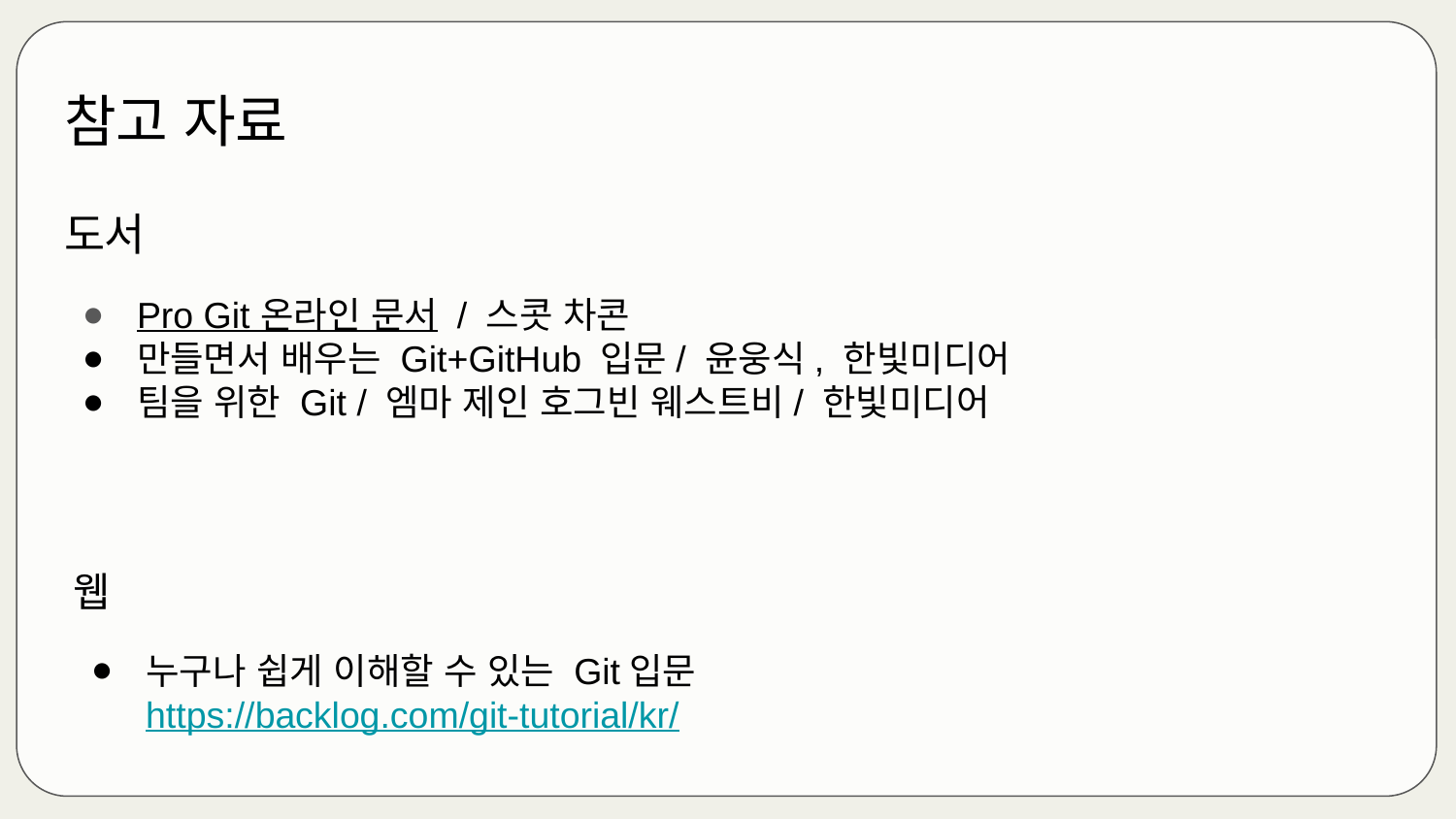

# 참고 자료
도서
Pro Git 온라인 문서 / 스콧 차콘
만들면서 배우는 Git+GitHub 입문/ 윤웅식, 한빛미디어
팀을 위한 Git / 엠마 제인 호그빈 웨스트비/ 한빛미디어

웹
누구나 쉽게 이해할 수 있는 Git입문 https://backlog.com/git-tutorial/kr/